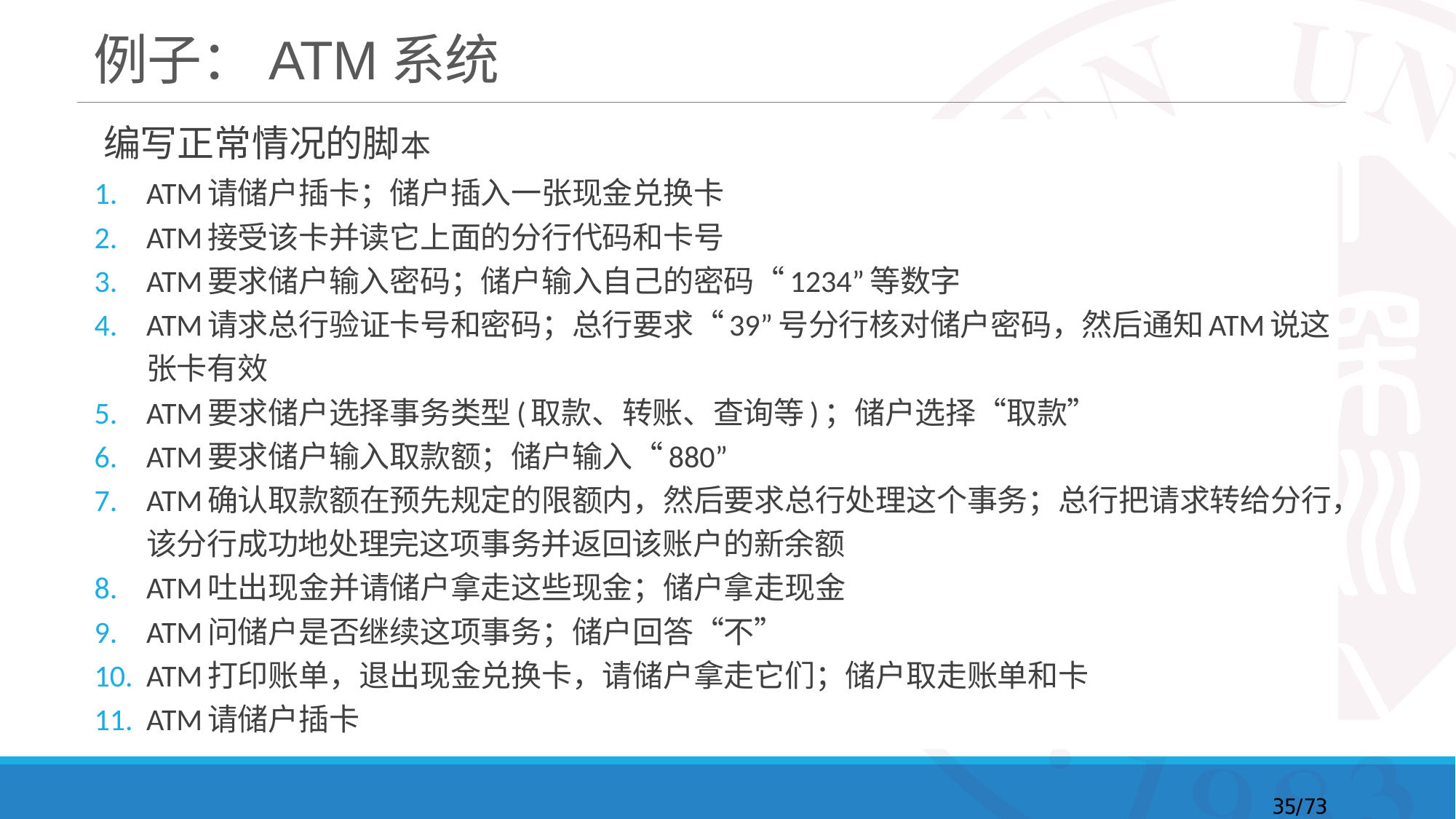

# 例子：ATM系统
编写正常情况的脚本
ATM请储户插卡；储户插入一张现金兑换卡
ATM接受该卡并读它上面的分行代码和卡号
ATM要求储户输入密码；储户输入自己的密码“1234”等数字
ATM请求总行验证卡号和密码；总行要求“39”号分行核对储户密码，然后通知ATM说这张卡有效
ATM要求储户选择事务类型(取款、转账、查询等)；储户选择“取款”
ATM要求储户输入取款额；储户输入“880”
ATM确认取款额在预先规定的限额内，然后要求总行处理这个事务；总行把请求转给分行，该分行成功地处理完这项事务并返回该账户的新余额
ATM吐出现金并请储户拿走这些现金；储户拿走现金
ATM问储户是否继续这项事务；储户回答“不”
ATM打印账单，退出现金兑换卡，请储户拿走它们；储户取走账单和卡
ATM请储户插卡

35/73